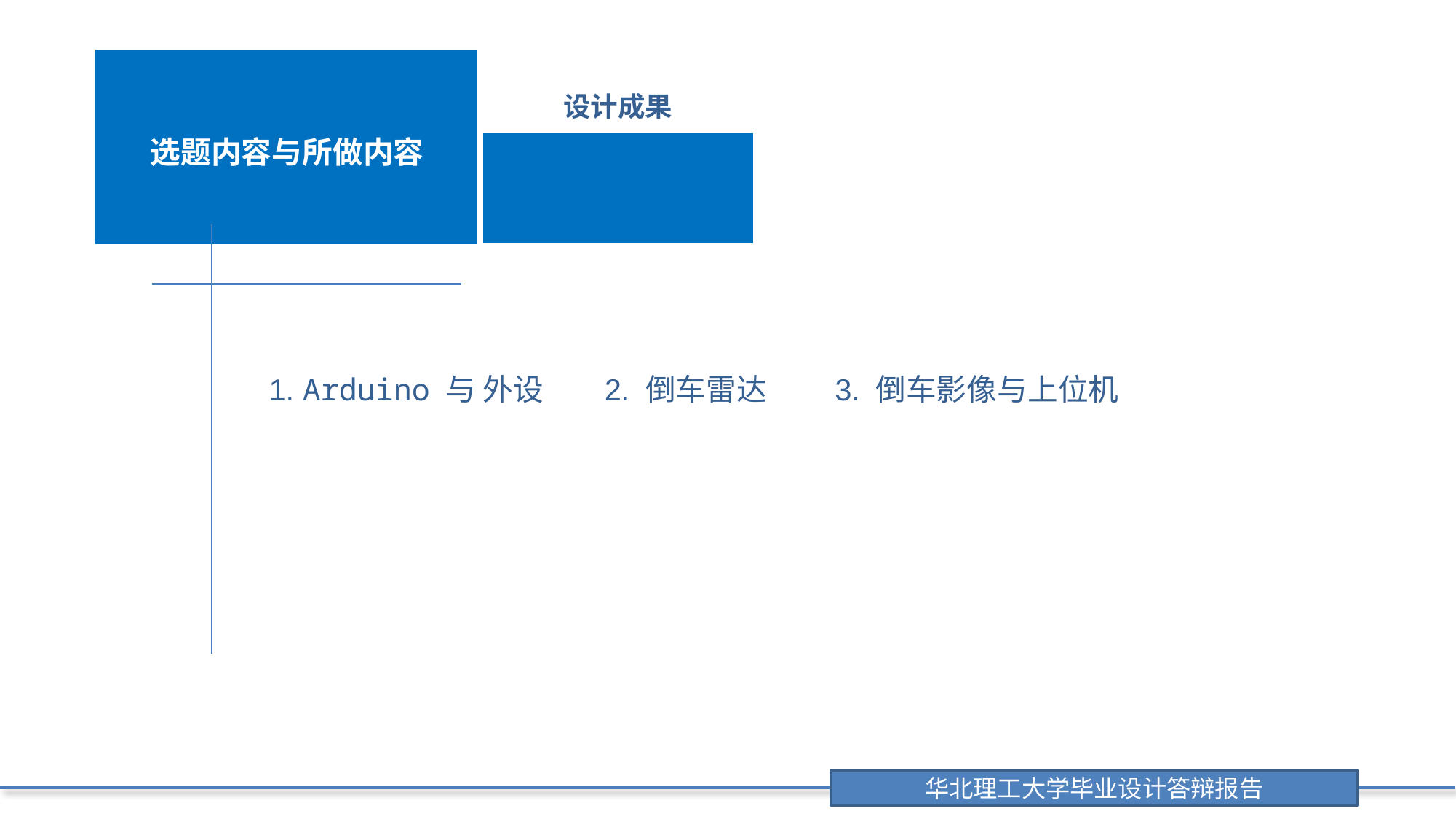

| 选题内容与所做内容 | 设计成果 |
| --- | --- |
|  |  |
1. Arduino 与 外设        2. 倒车雷达         3. 倒车影像与上位机